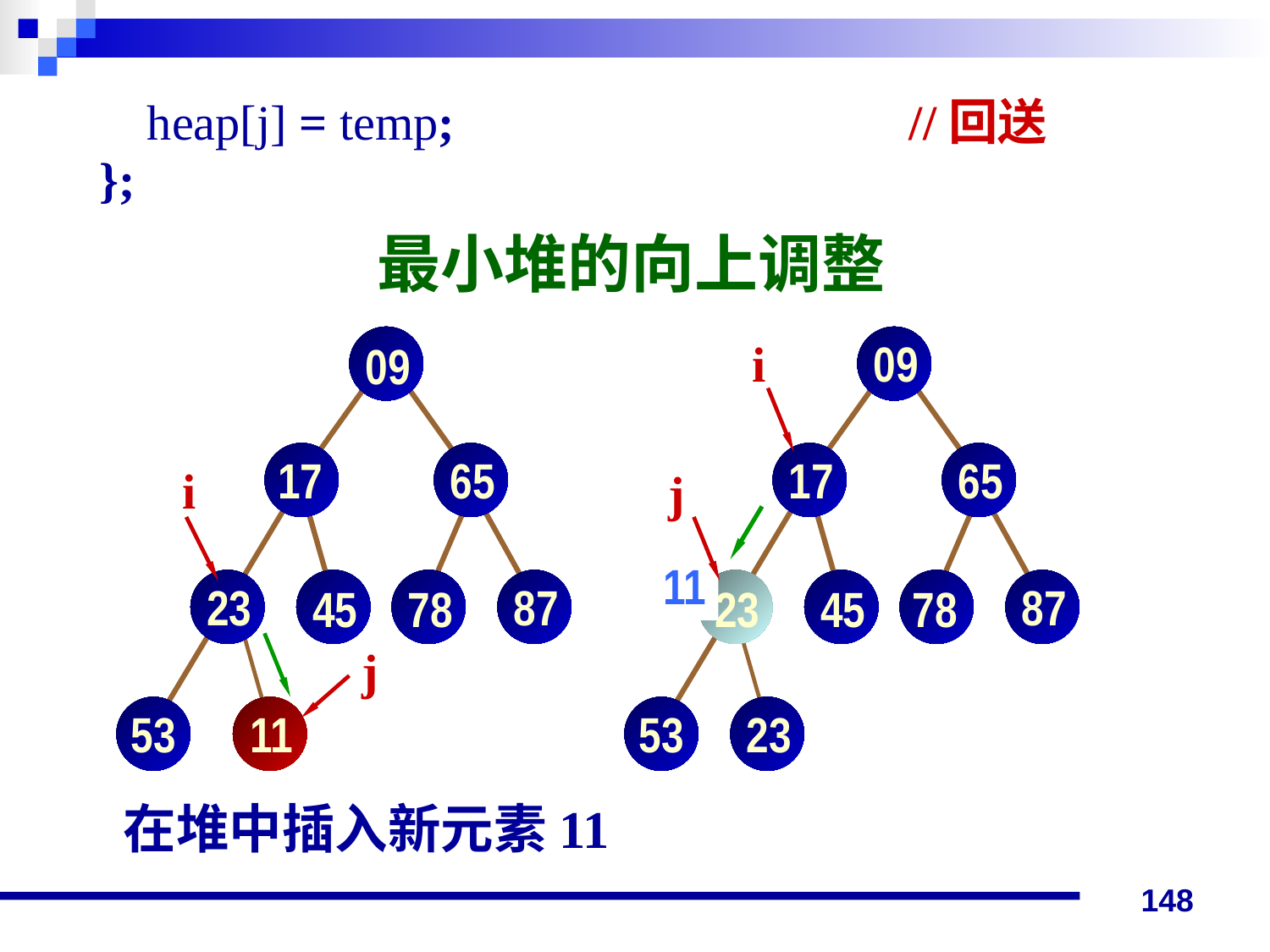

heap[j] = temp;				//回送
};

最小堆的向上调整

i

09
09

65

17

65
17
i
j

11

23

87

87
45
78
23
45
78

j

53

11

53

23
在堆中插入新元素11
148